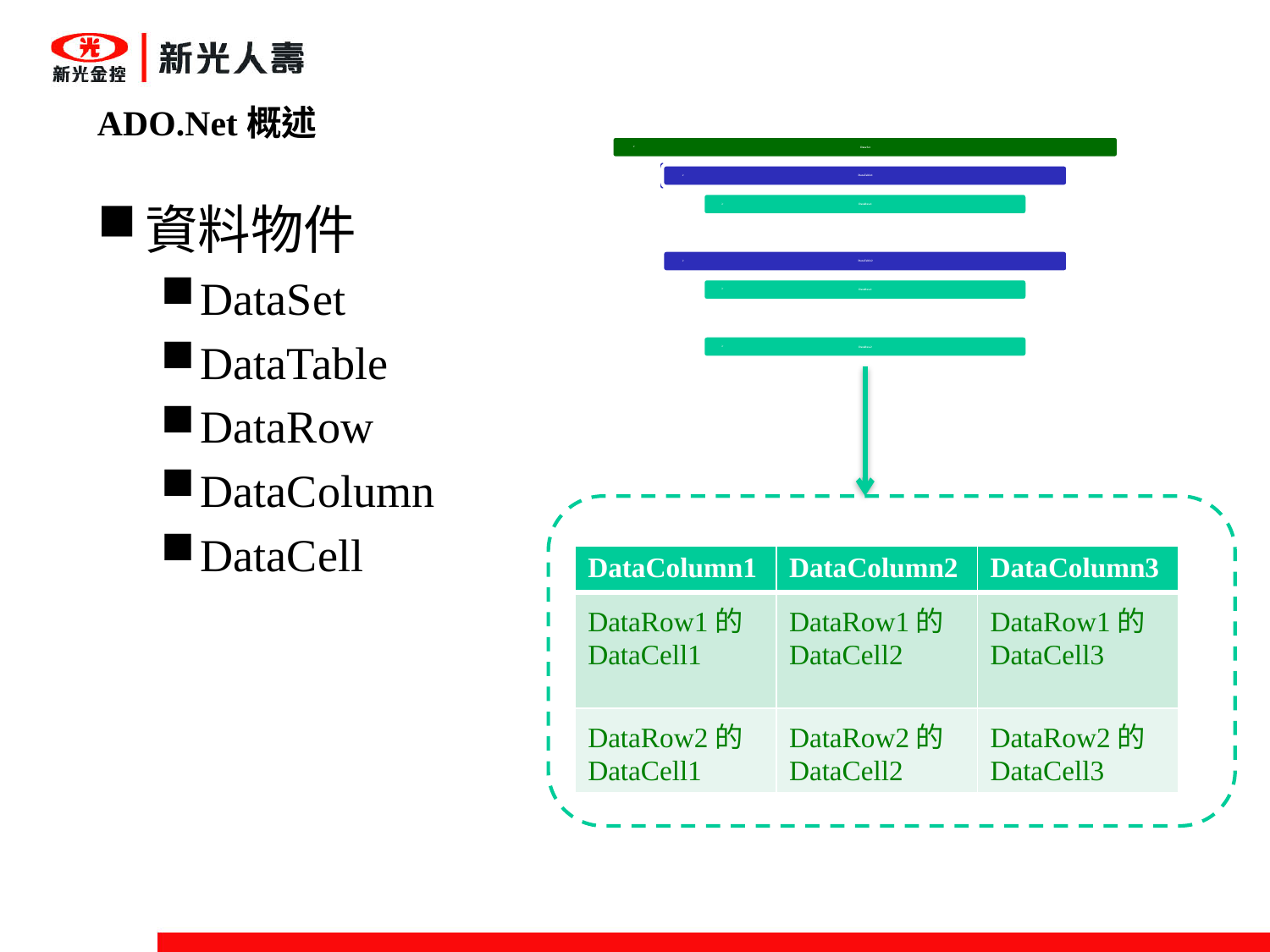

# ADO.Net概述
DataSet
DataTable1
DataRow1
DataTable2
DataRow1
DataRow2
資料物件
DataSet
DataTable
DataRow
DataColumn
DataCell

| DataColumn1 | DataColumn2 | DataColumn3 |
| --- | --- | --- |
| DataRow1的 DataCell1 | DataRow1的DataCell2 | DataRow1的DataCell3 |
| DataRow2的DataCell1 | DataRow2的DataCell2 | DataRow2的DataCell3 |